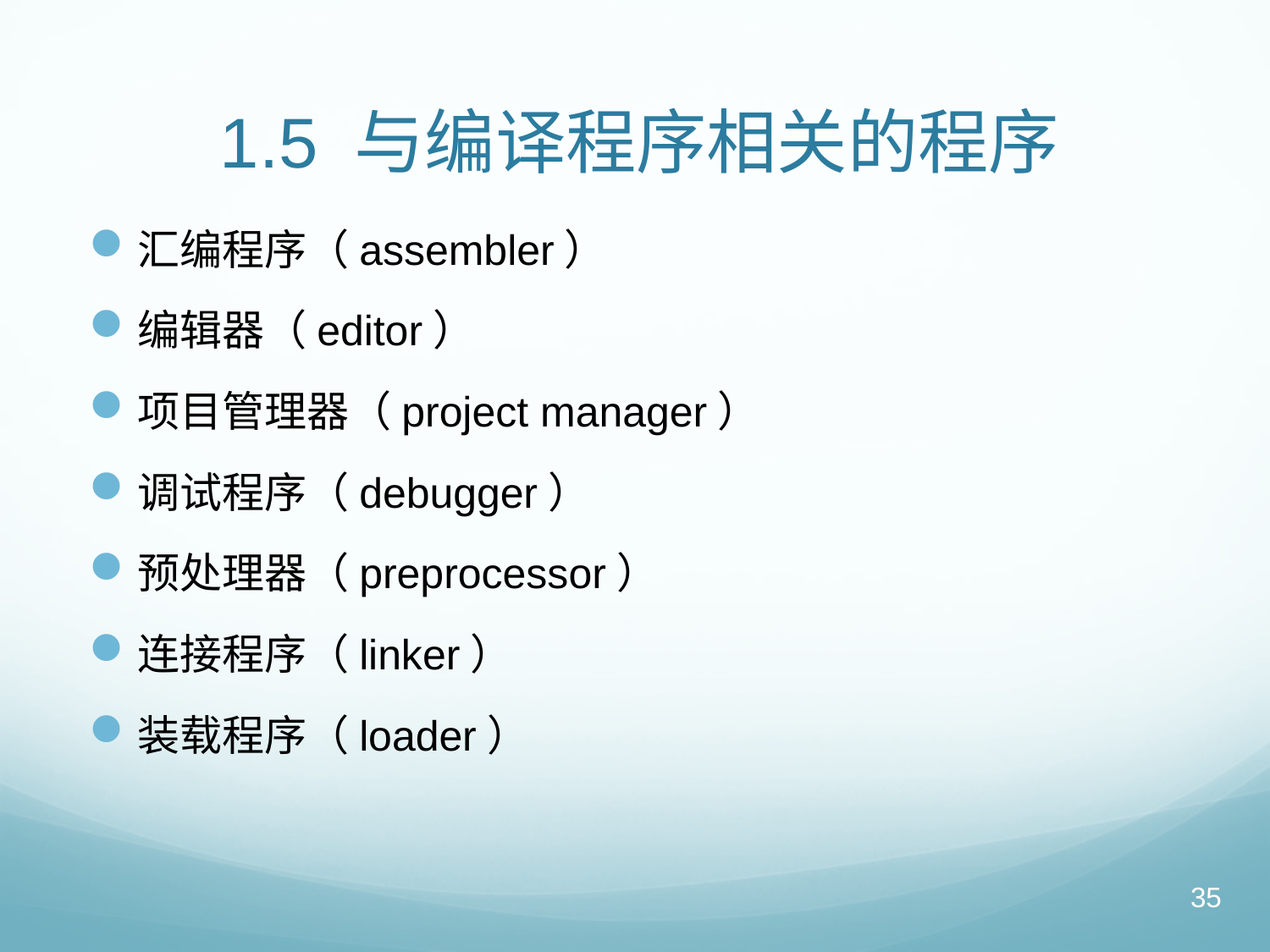

# 1.5 与编译程序相关的程序
汇编程序（assembler）
编辑器（editor）
项目管理器（project manager）
调试程序（debugger）
预处理器（preprocessor）
连接程序（linker）
装载程序（loader）
35